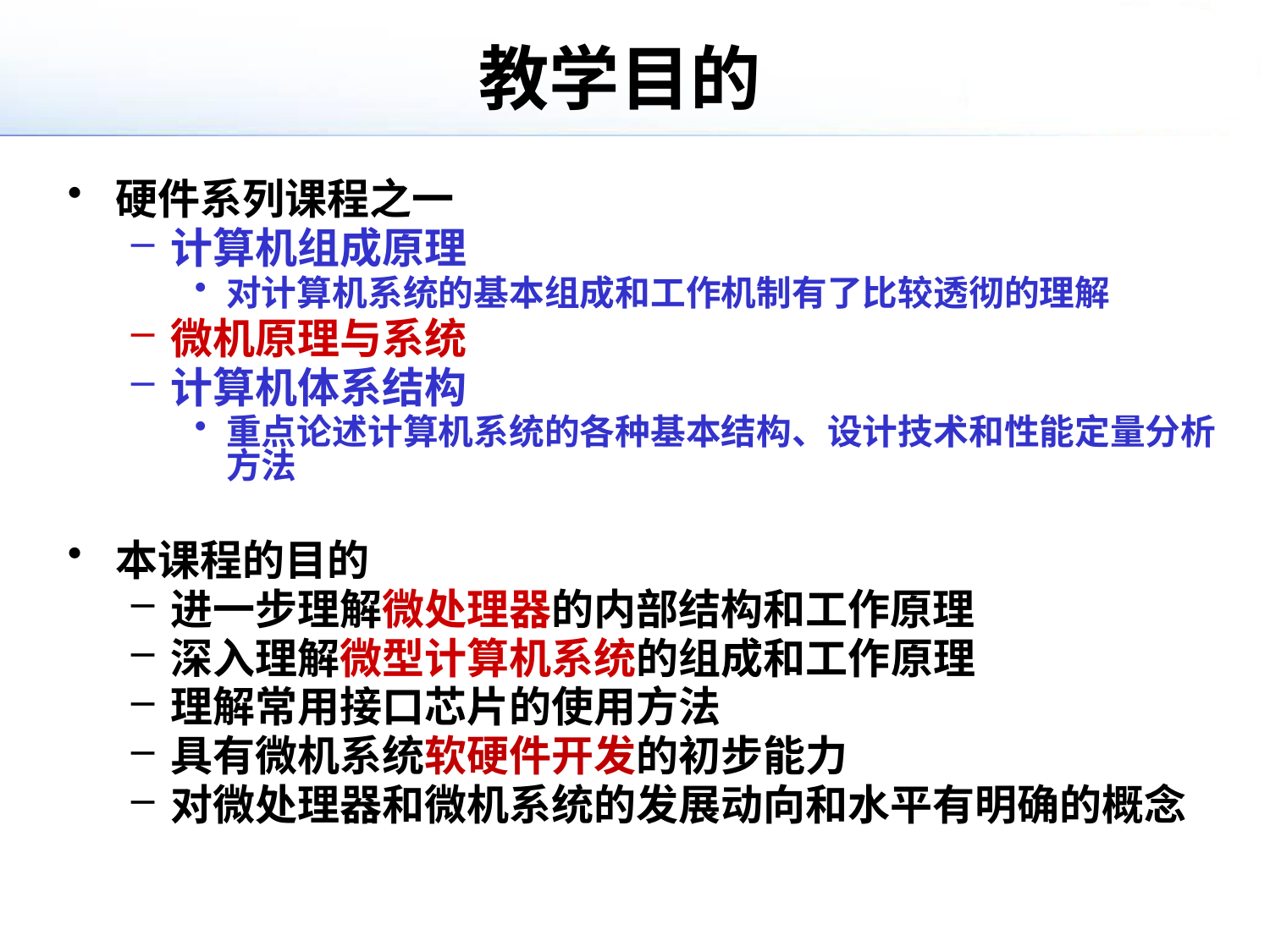

# 教学目的
硬件系列课程之一
计算机组成原理
对计算机系统的基本组成和工作机制有了比较透彻的理解
微机原理与系统
计算机体系结构
重点论述计算机系统的各种基本结构、设计技术和性能定量分析方法

本课程的目的
进一步理解微处理器的内部结构和工作原理
深入理解微型计算机系统的组成和工作原理
理解常用接口芯片的使用方法
具有微机系统软硬件开发的初步能力
对微处理器和微机系统的发展动向和水平有明确的概念